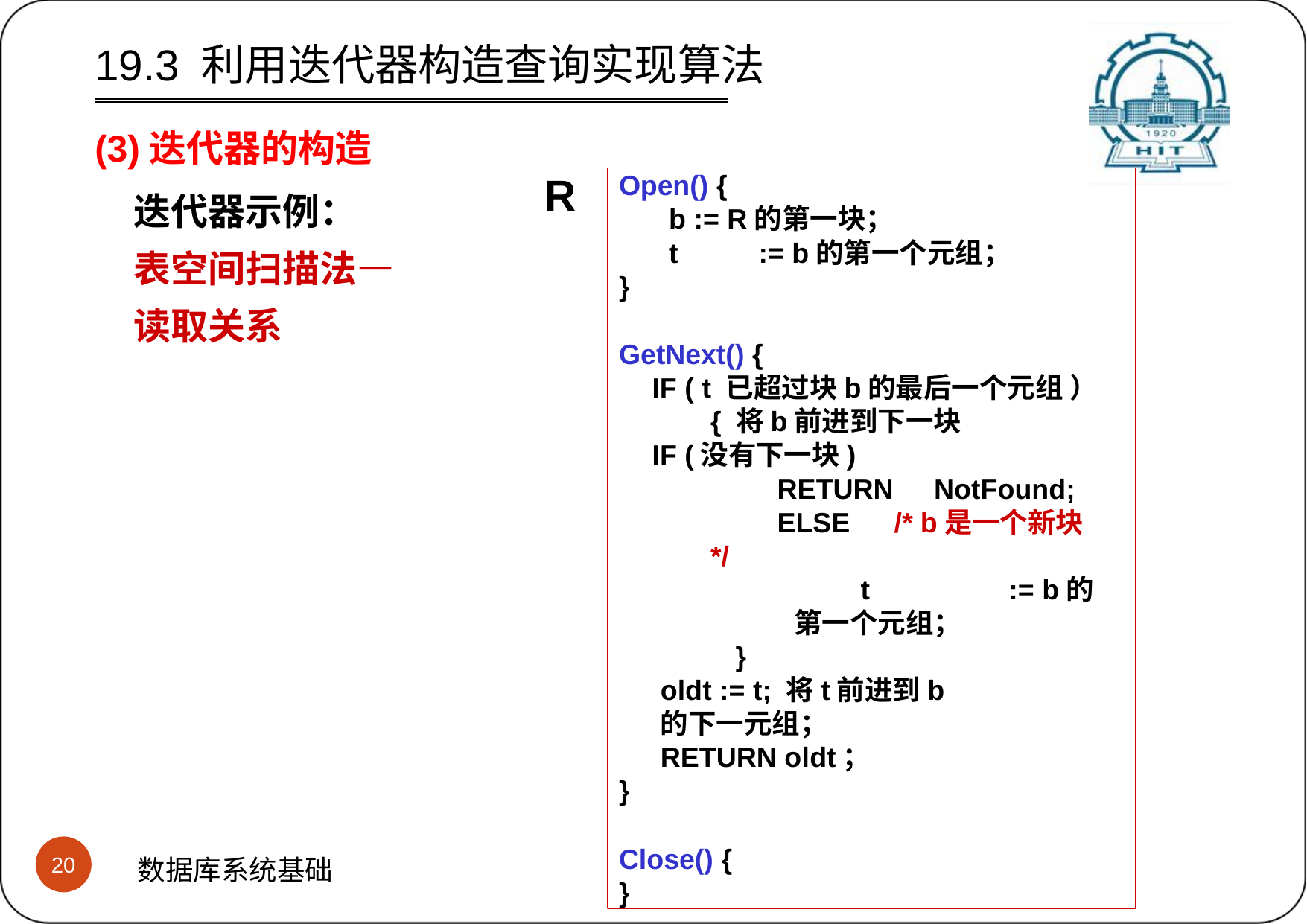

19.3 利用迭代器构造查询实现算法
(3)迭代器的构造

R
Open() {
b := R的第一块；
t	:= b的第一个元组；
}

GetNext() {
IF ( t 已超过块b的最后一个元组 ）{ 将b前进到下一块
IF (没有下一块)
RETURN	NotFound;
ELSE	/* b是一个新块 */
t	:= b的第一个元组；
}
oldt := t; 将t前进到b的下一元组；
RETURN oldt；
}

Close() {
}
迭代器示例： 表空间扫描法— 读取关系